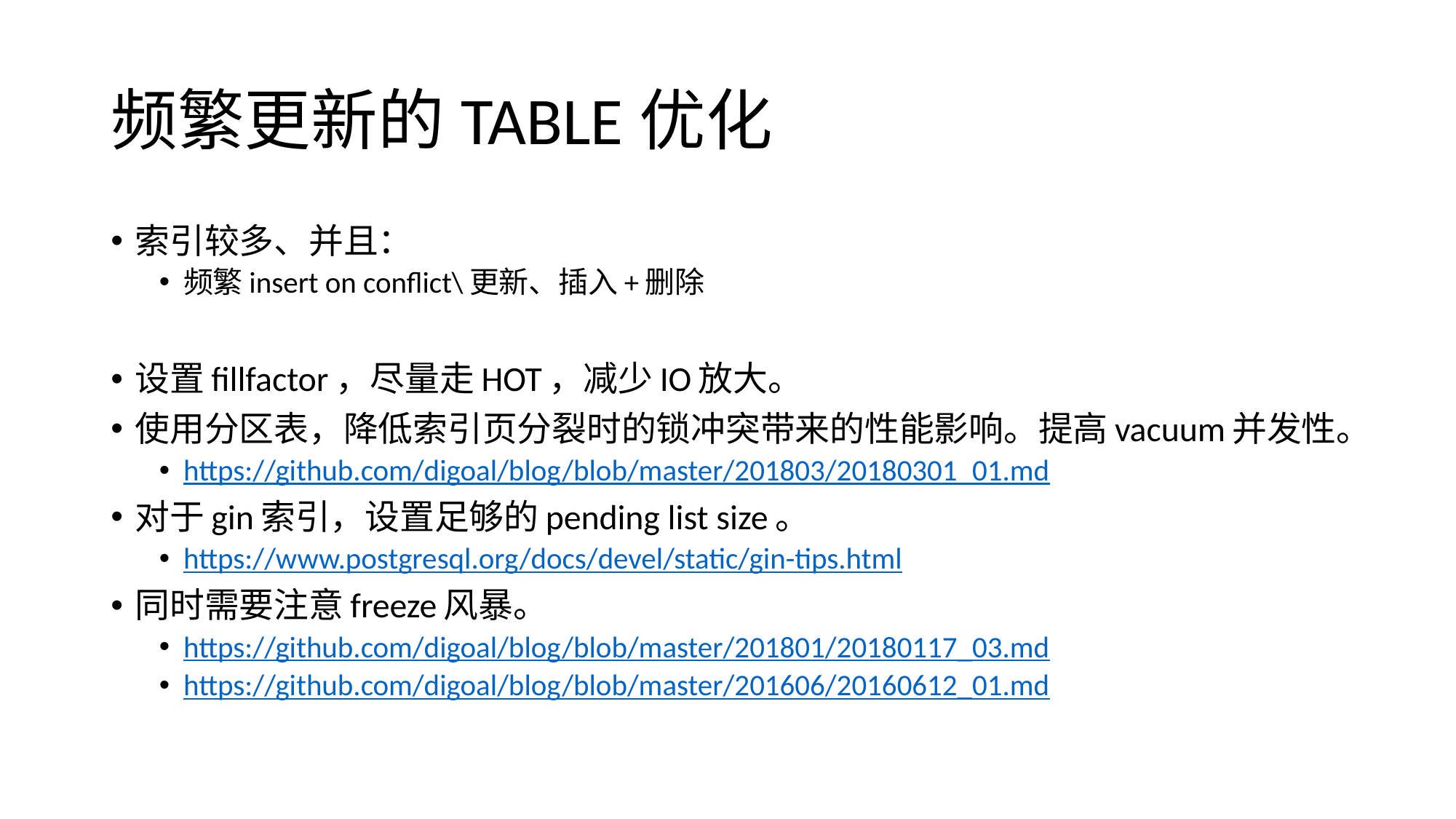

# 频繁更新的TABLE优化
索引较多、并且：
频繁insert on conflict\更新、插入+删除

设置fillfactor，尽量走HOT，减少IO放大。
使用分区表，降低索引页分裂时的锁冲突带来的性能影响。提高vacuum并发性。
https://github.com/digoal/blog/blob/master/201803/20180301_01.md
对于gin索引，设置足够的pending list size。
https://www.postgresql.org/docs/devel/static/gin-tips.html
同时需要注意freeze风暴。
https://github.com/digoal/blog/blob/master/201801/20180117_03.md
https://github.com/digoal/blog/blob/master/201606/20160612_01.md